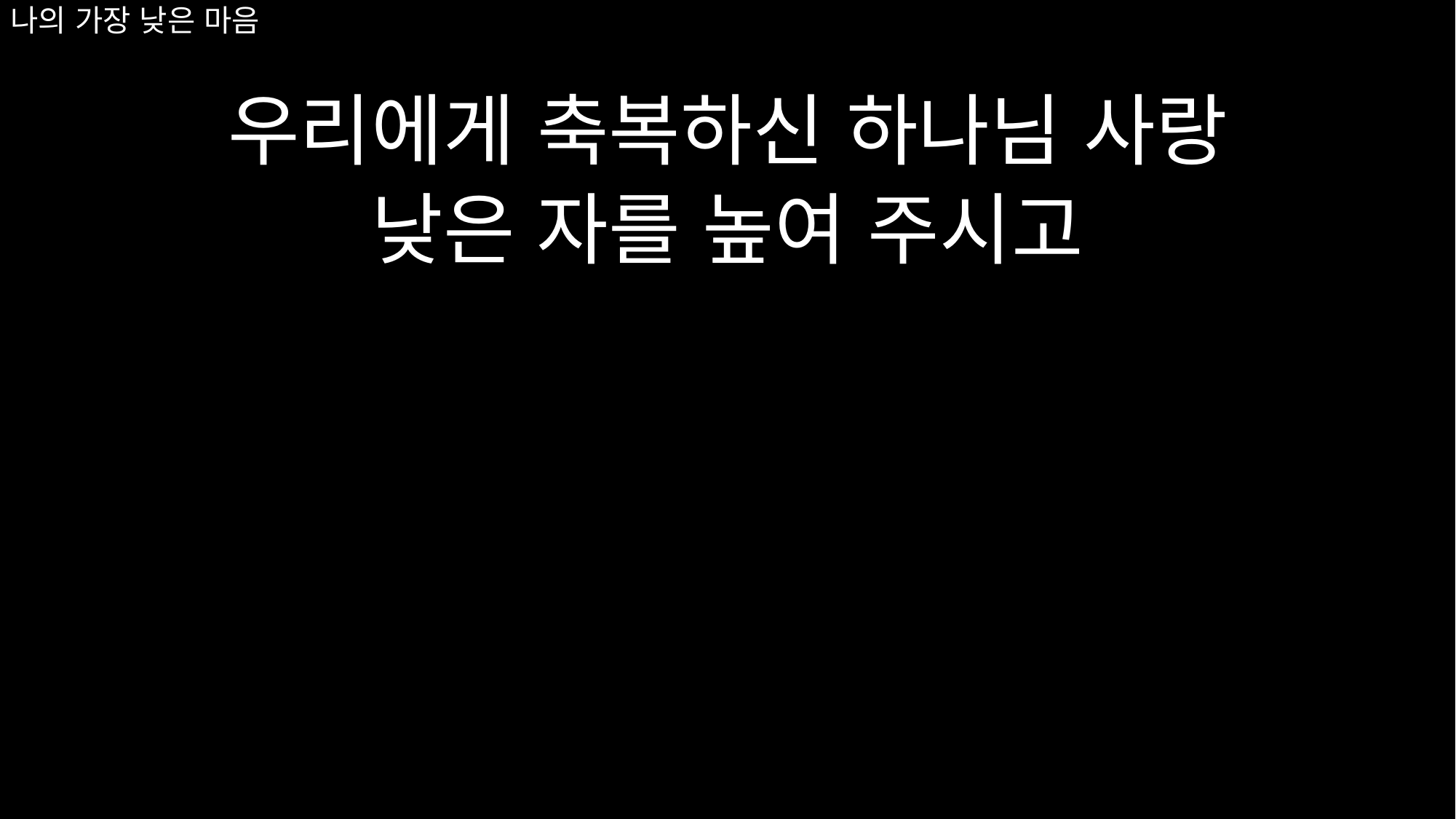

우리에게 축복하신 하나님 사랑
낮은 자를 높여 주시고

# 나의 가장 낮은 마음